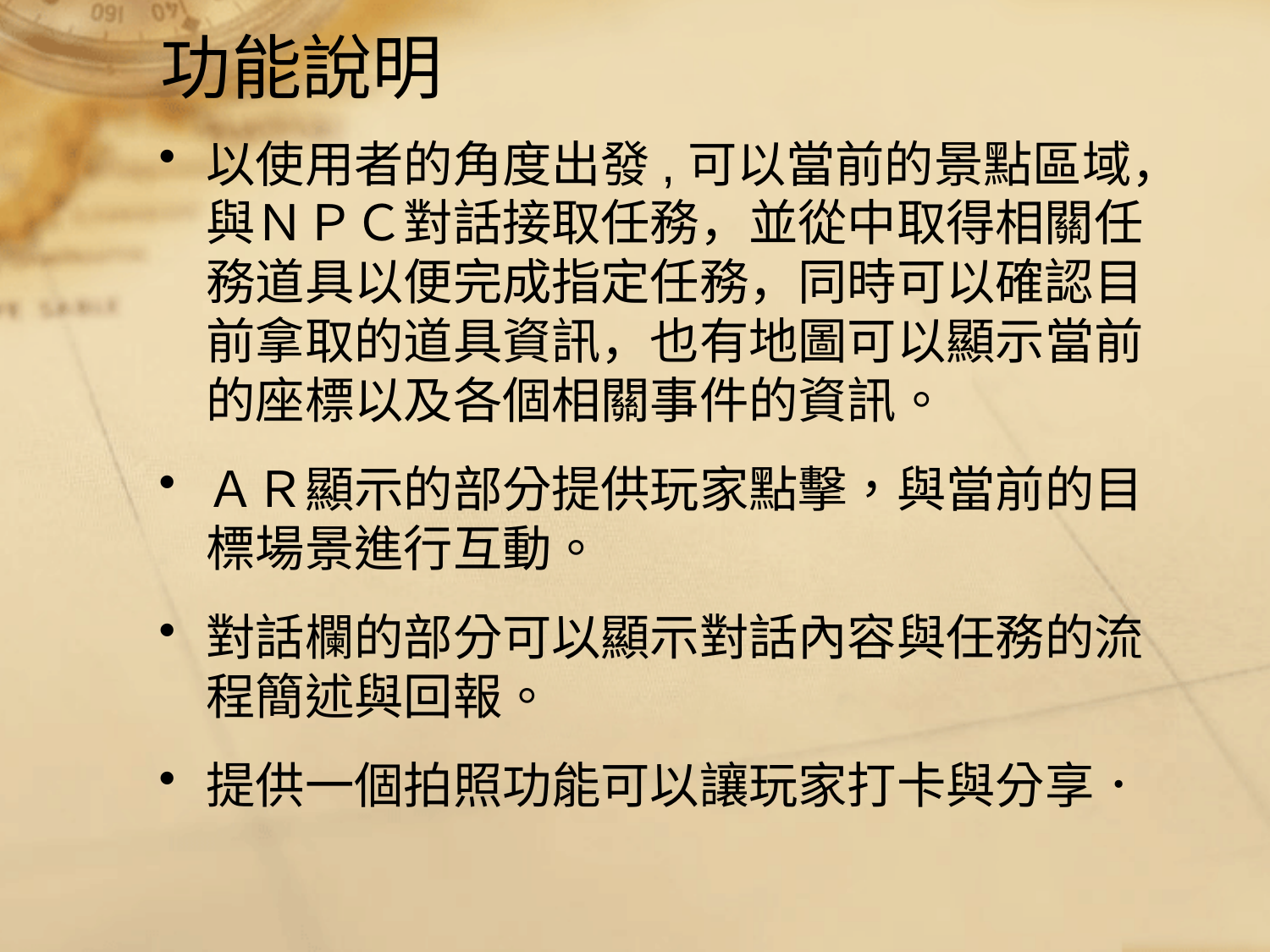

# 功能說明
以使用者的角度出發,可以當前的景點區域，與ＮＰＣ對話接取任務，並從中取得相關任務道具以便完成指定任務，同時可以確認目前拿取的道具資訊，也有地圖可以顯示當前的座標以及各個相關事件的資訊。
ＡＲ顯示的部分提供玩家點擊，與當前的目標場景進行互動。
對話欄的部分可以顯示對話內容與任務的流程簡述與回報。
提供一個拍照功能可以讓玩家打卡與分享．